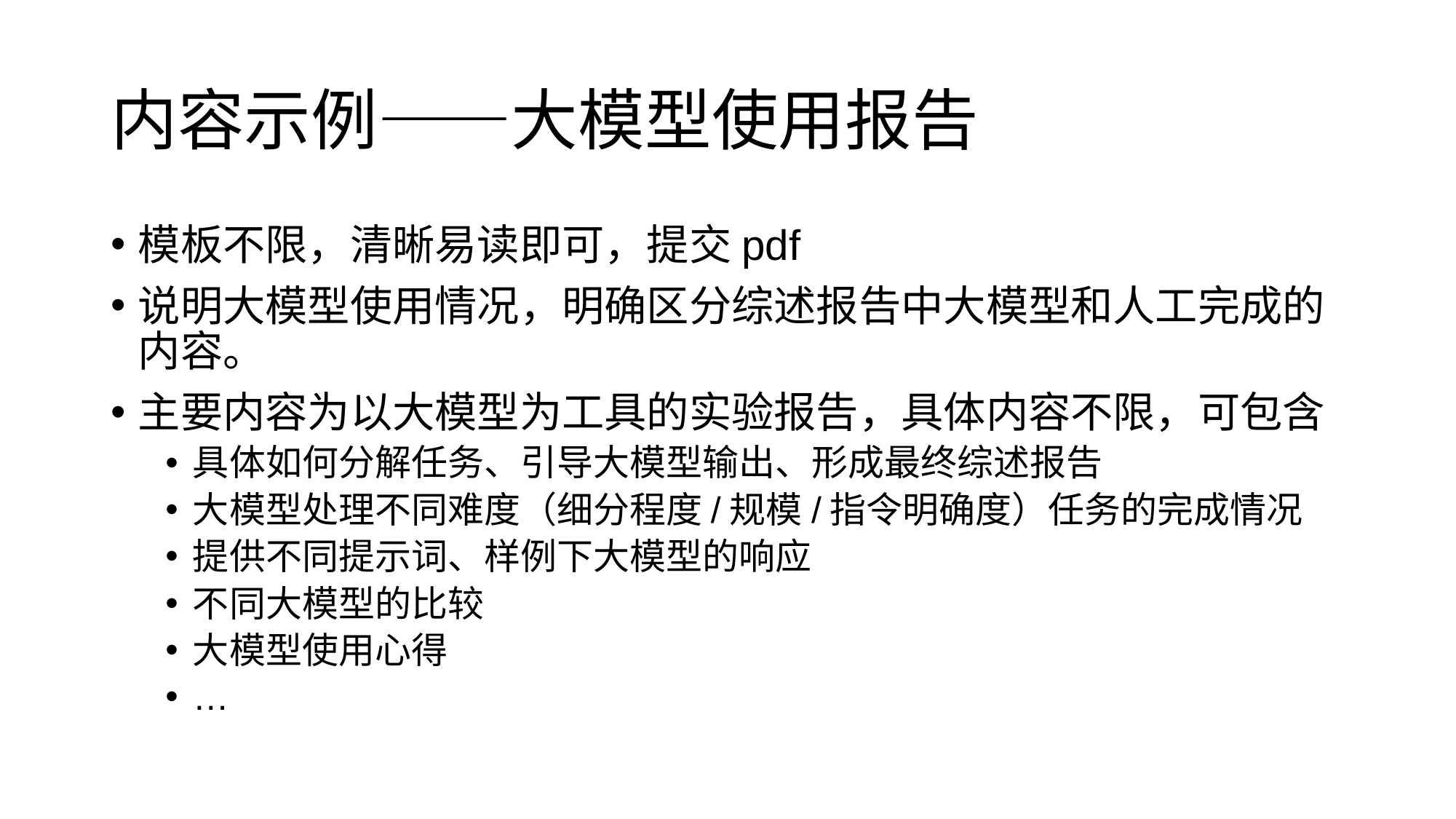

# 内容示例——大模型使用报告
模板不限，清晰易读即可，提交pdf
说明大模型使用情况，明确区分综述报告中大模型和人工完成的内容。
主要内容为以大模型为工具的实验报告，具体内容不限，可包含
具体如何分解任务、引导大模型输出、形成最终综述报告
大模型处理不同难度（细分程度/规模/指令明确度）任务的完成情况
提供不同提示词、样例下大模型的响应
不同大模型的比较
大模型使用心得
…